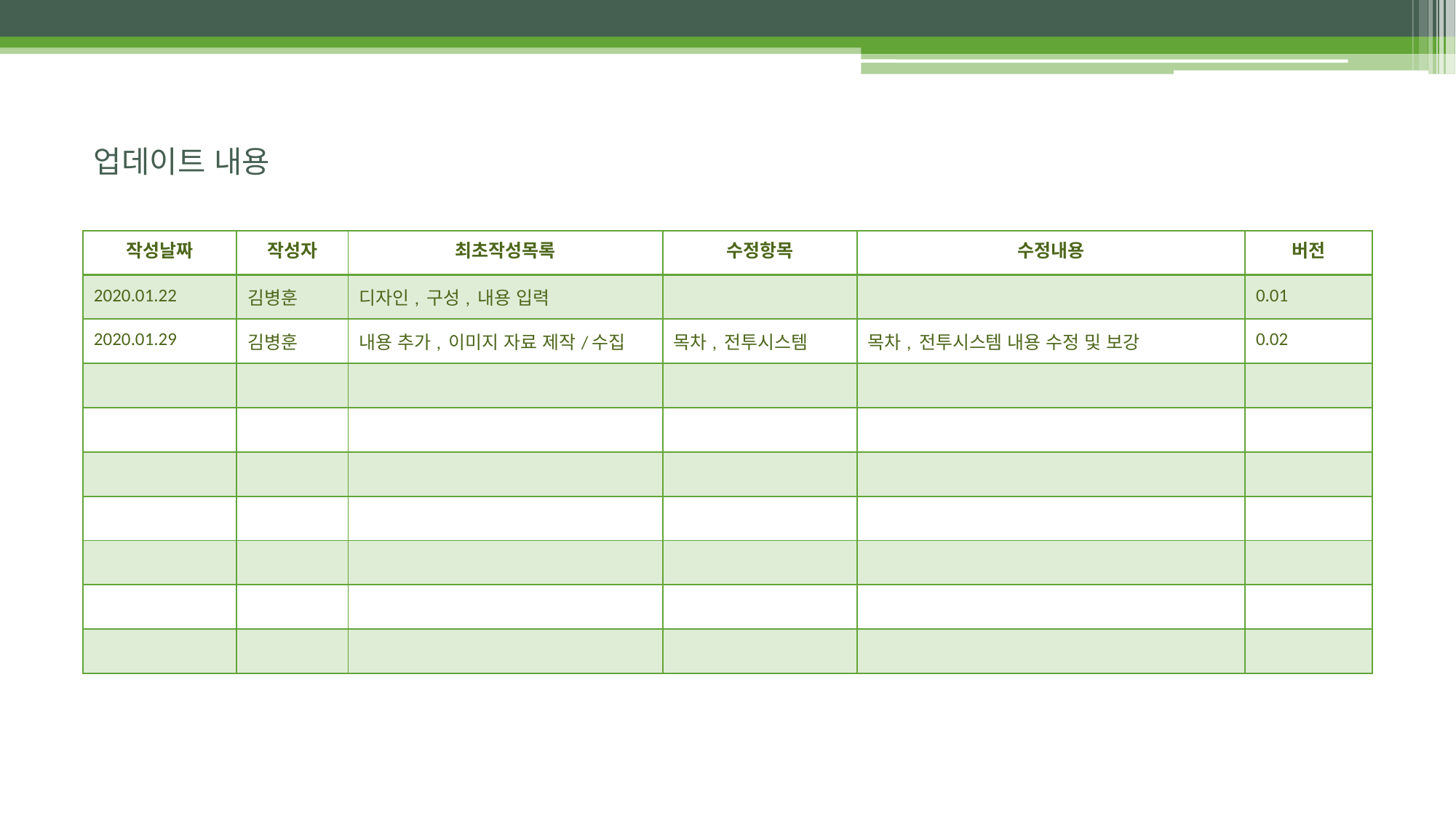

# 업데이트 내용
| 작성날짜 | 작성자 | 최초작성목록 | 수정항목 | 수정내용 | 버전 |
| --- | --- | --- | --- | --- | --- |
| 2020.01.22 | 김병훈 | 디자인, 구성, 내용 입력 |  |  | 0.01 |
| 2020.01.29 | 김병훈 | 내용 추가, 이미지 자료 제작/수집 | 목차, 전투시스템 | 목차, 전투시스템 내용 수정 및 보강 | 0.02 |
|  |  |  |  |  |  |
|  |  |  |  |  |  |
|  |  |  |  |  |  |
|  |  |  |  |  |  |
|  |  |  |  |  |  |
|  |  |  |  |  |  |
|  |  |  |  |  |  |